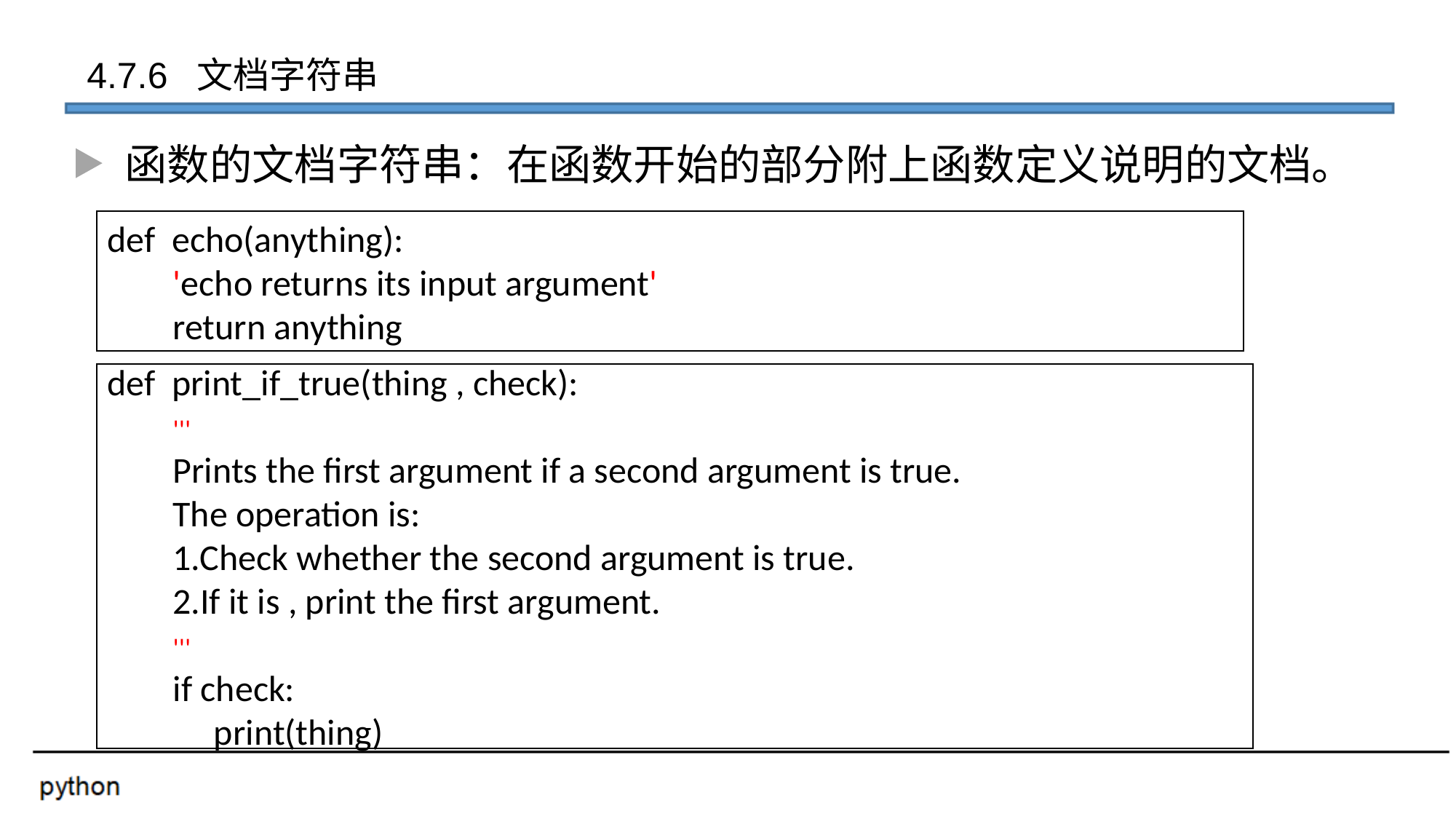

4.7.6  文档字符串
函数的文档字符串：在函数开始的部分附上函数定义说明的文档。

def  echo(anything):
        'echo returns its input argument'
        return anything
def  print_if_true(thing , check):
        '''
        Prints the first argument if a second argument is true.
        The operation is:
        1.Check whether the second argument is true.
        2.If it is , print the first argument.
        '''
        if check:
             print(thing)

43